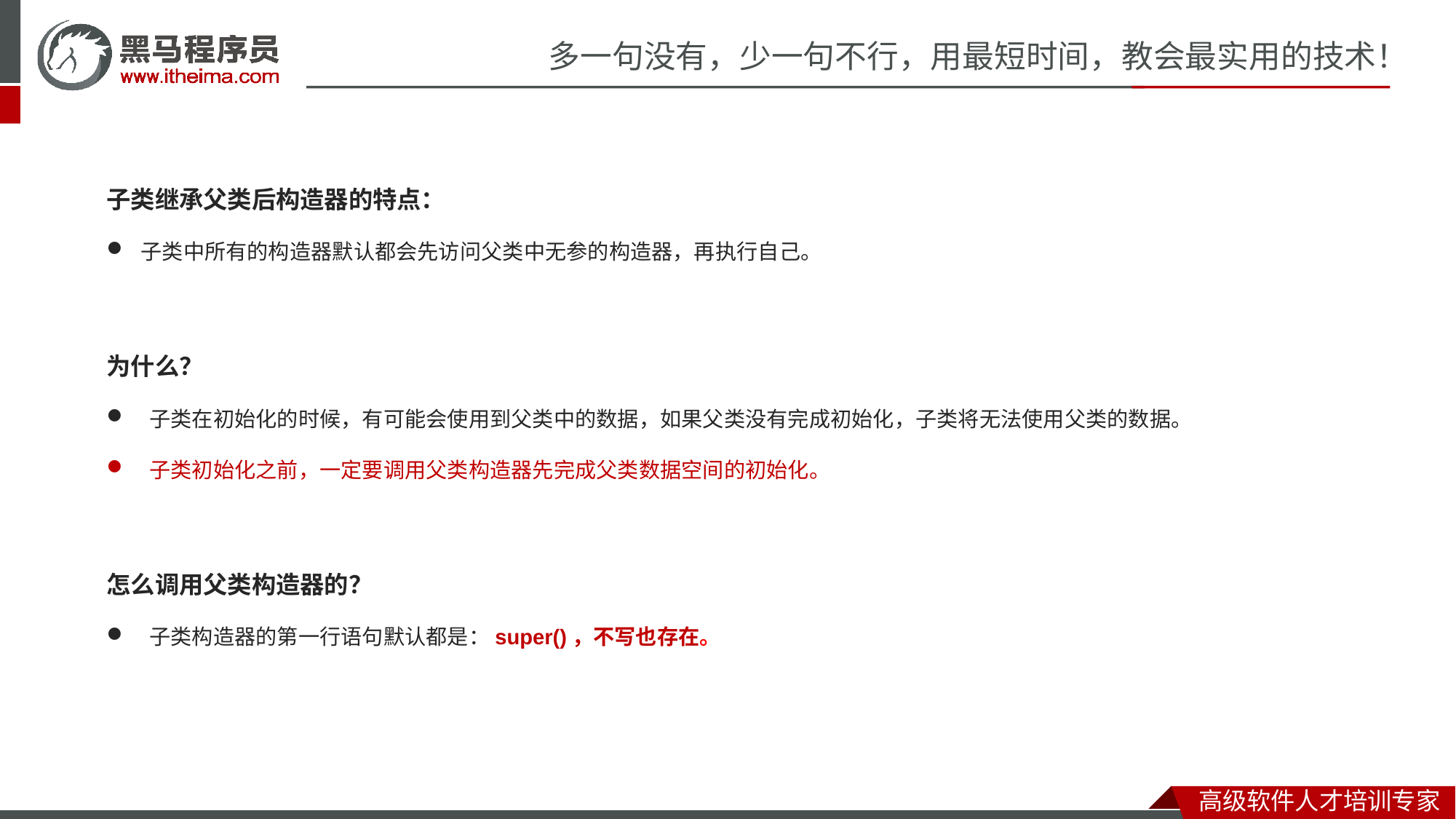

子类继承父类后构造器的特点：
子类中所有的构造器默认都会先访问父类中无参的构造器，再执行自己。

为什么？
子类在初始化的时候，有可能会使用到父类中的数据，如果父类没有完成初始化，子类将无法使用父类的数据。
子类初始化之前，一定要调用父类构造器先完成父类数据空间的初始化。

怎么调用父类构造器的？
子类构造器的第一行语句默认都是：super()，不写也存在。